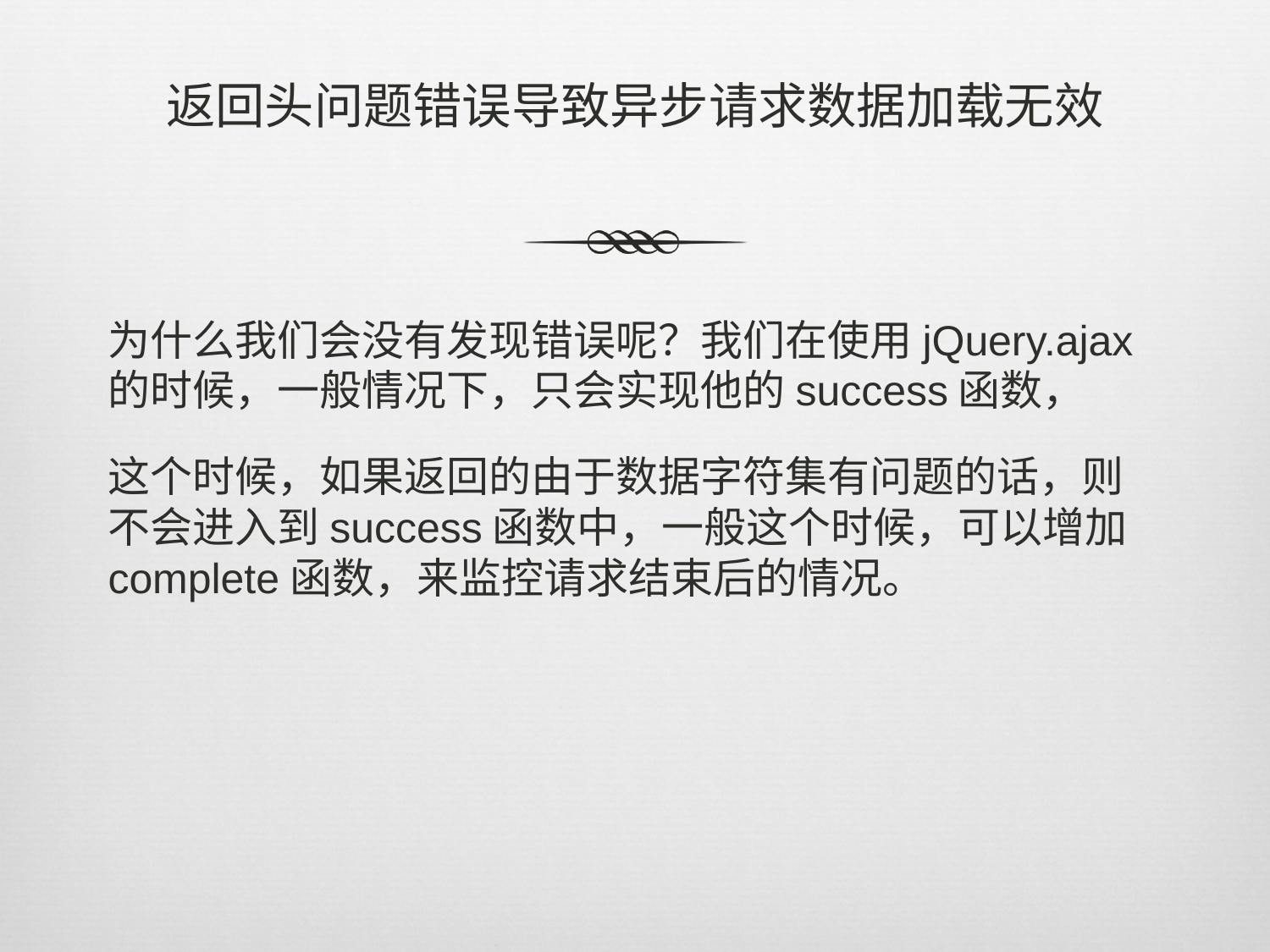

# 返回头问题错误导致异步请求数据加载无效
为什么我们会没有发现错误呢？我们在使用jQuery.ajax的时候，一般情况下，只会实现他的success函数，
这个时候，如果返回的由于数据字符集有问题的话，则不会进入到success函数中，一般这个时候，可以增加complete函数，来监控请求结束后的情况。